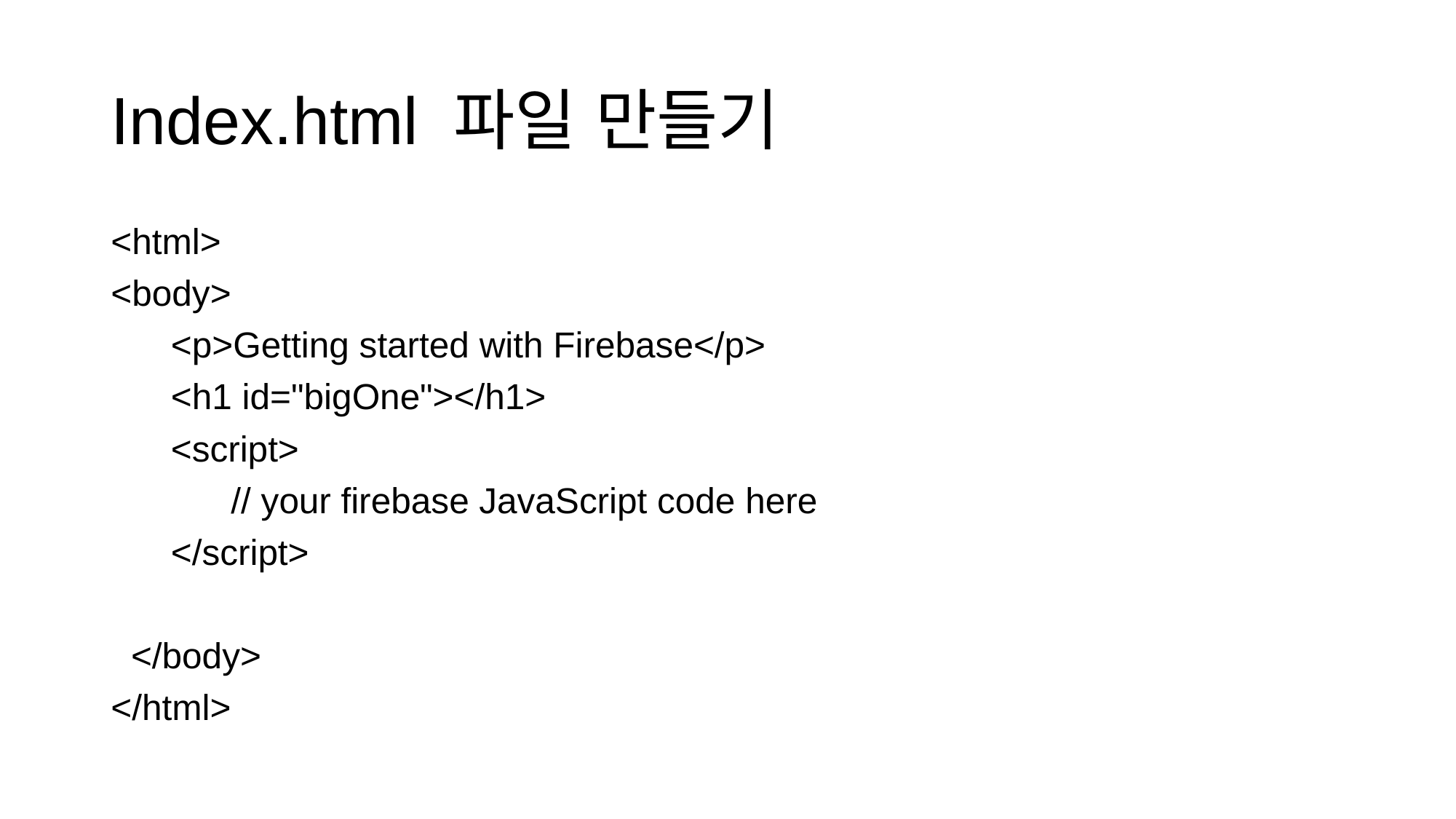

# Index.html 파일 만들기
<html>
<body>
      <p>Getting started with Firebase</p>
      <h1 id="bigOne"></h1>
      <script>
            // your firebase JavaScript code here
      </script>

  </body>
</html>